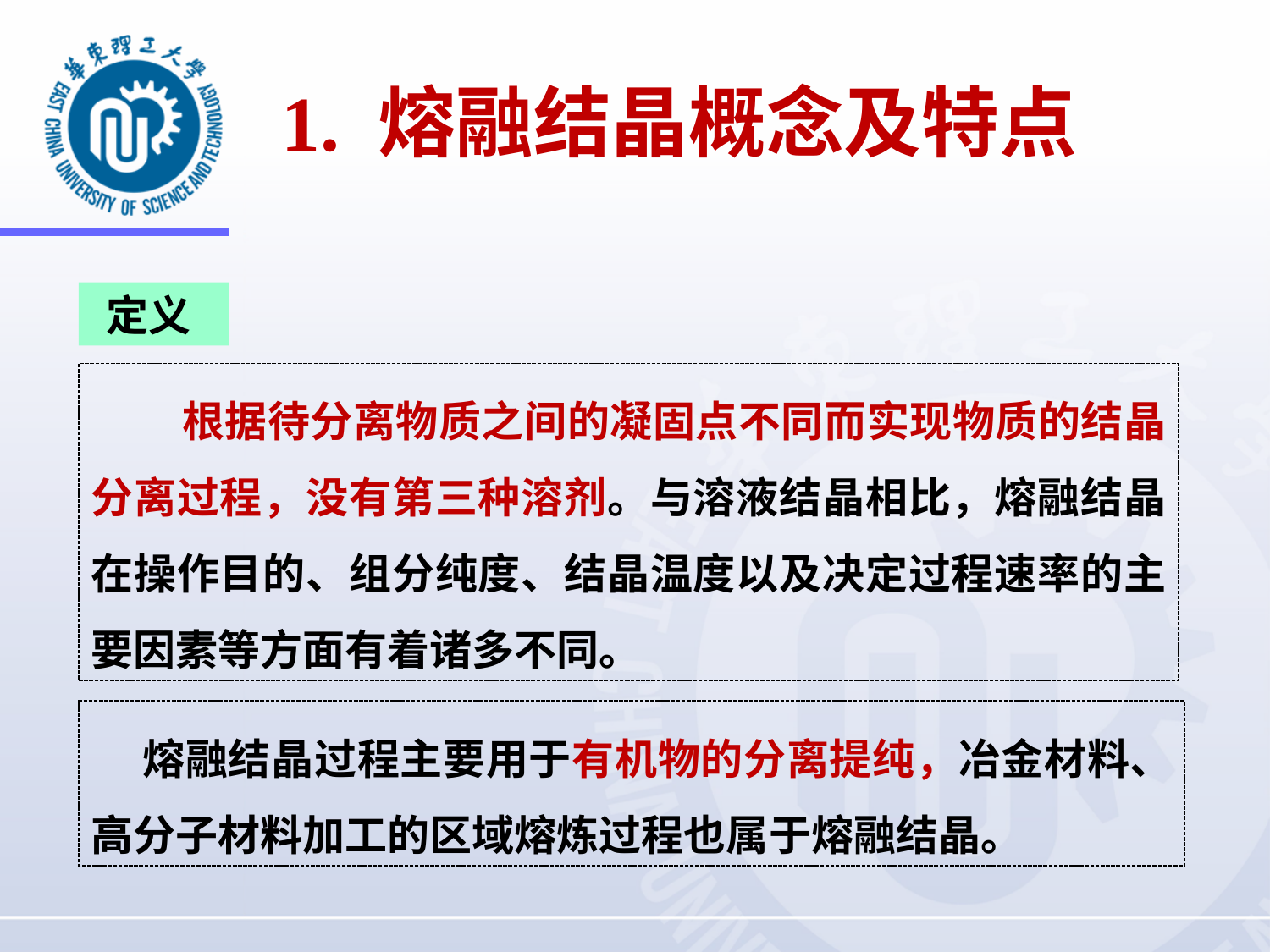

1. 熔融结晶概念及特点
定义
        根据待分离物质之间的凝固点不同而实现物质的结晶分离过程，没有第三种溶剂。与溶液结晶相比，熔融结晶在操作目的、组分纯度、结晶温度以及决定过程速率的主要因素等方面有着诸多不同。
    熔融结晶过程主要用于有机物的分离提纯，冶金材料、高分子材料加工的区域熔炼过程也属于熔融结晶。